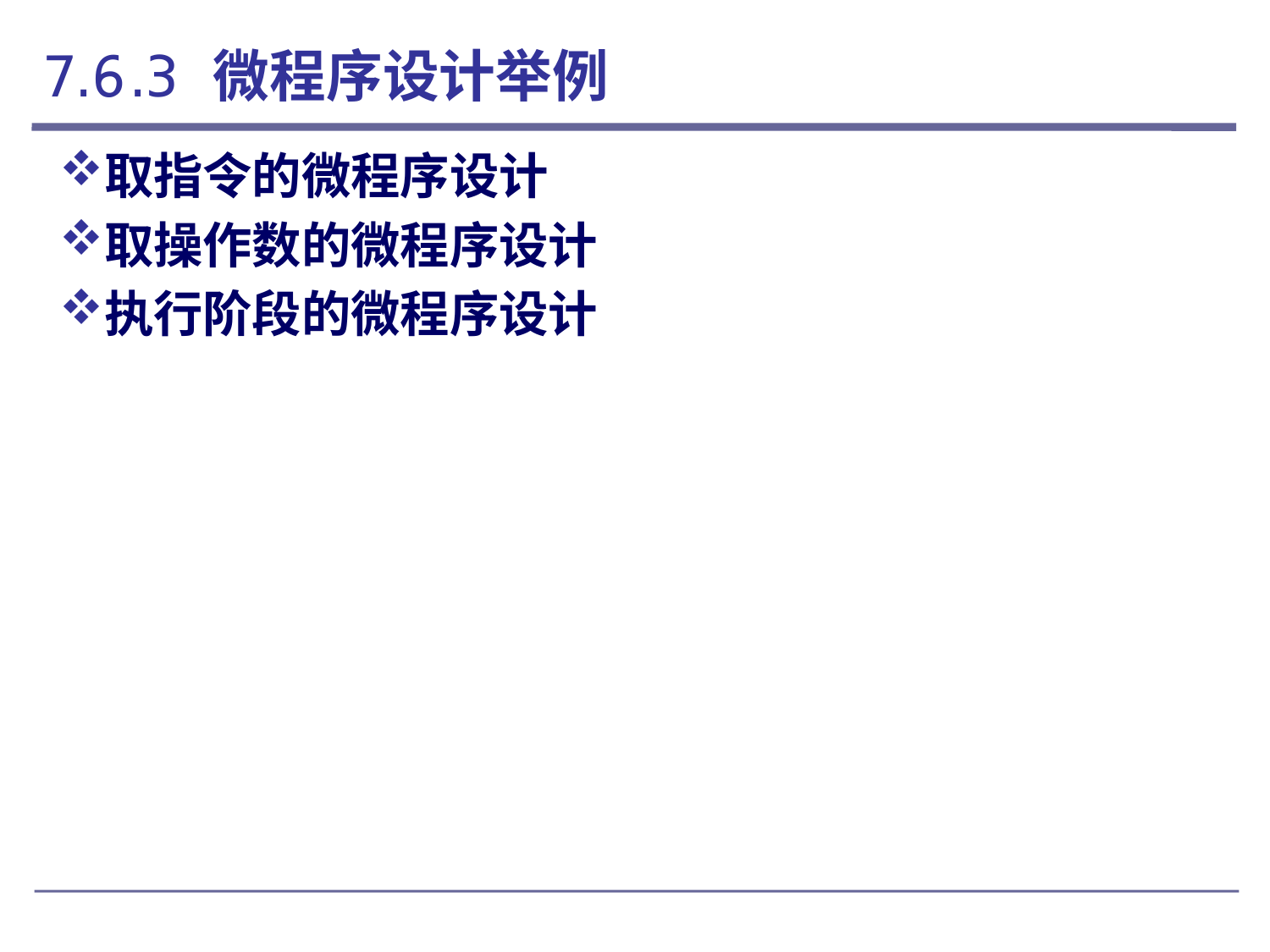

# 7.6.3 微程序设计举例
取指令的微程序设计
取操作数的微程序设计
执行阶段的微程序设计
8